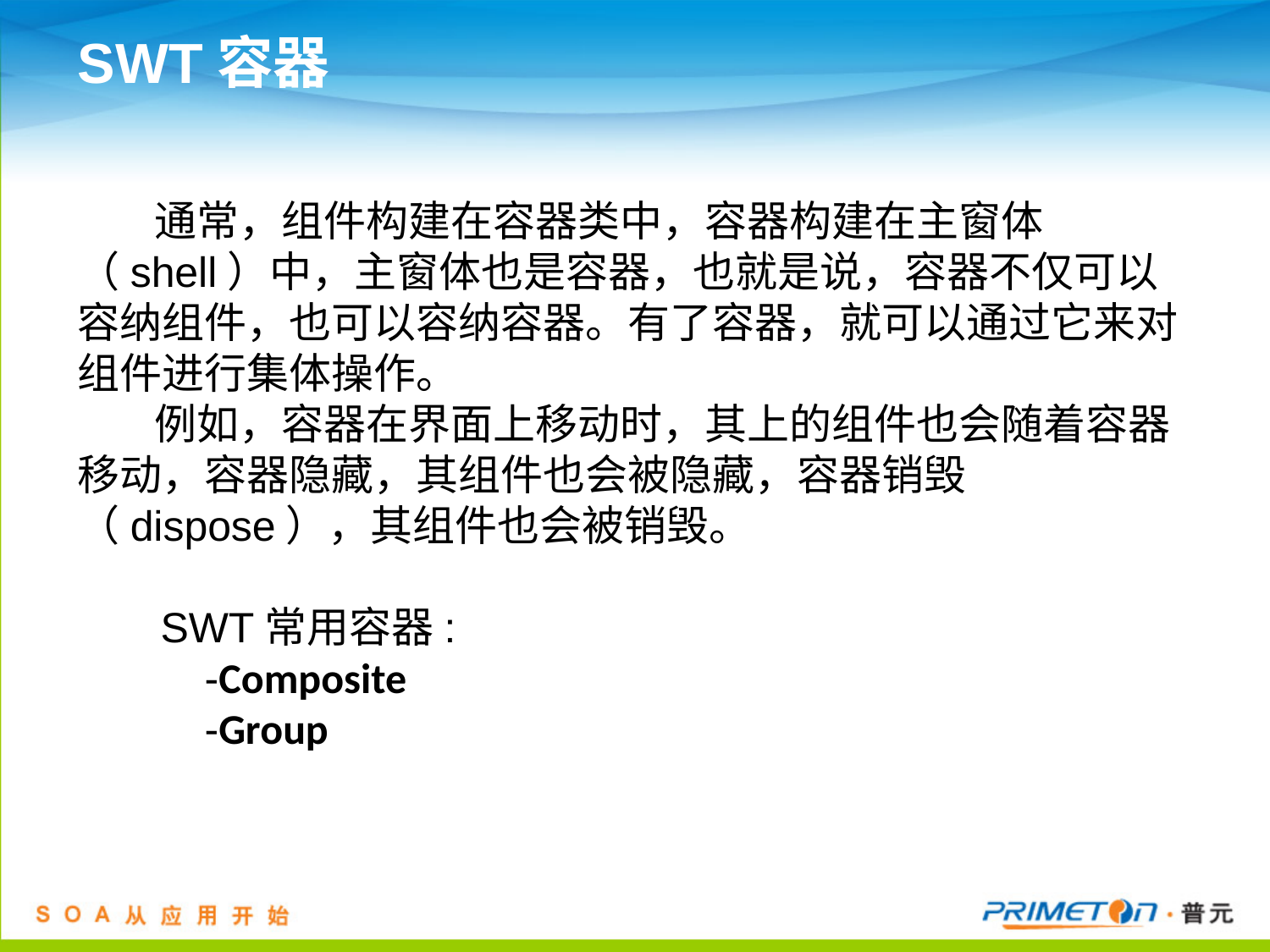

# SWT容器
       通常，组件构建在容器类中，容器构建在主窗体（shell）中，主窗体也是容器，也就是说，容器不仅可以容纳组件，也可以容纳容器。有了容器，就可以通过它来对组件进行集体操作。
       例如，容器在界面上移动时，其上的组件也会随着容器移动，容器隐藏，其组件也会被隐藏，容器销毁 （dispose），其组件也会被销毁。

       SWT常用容器:
	-Composite
	-Group